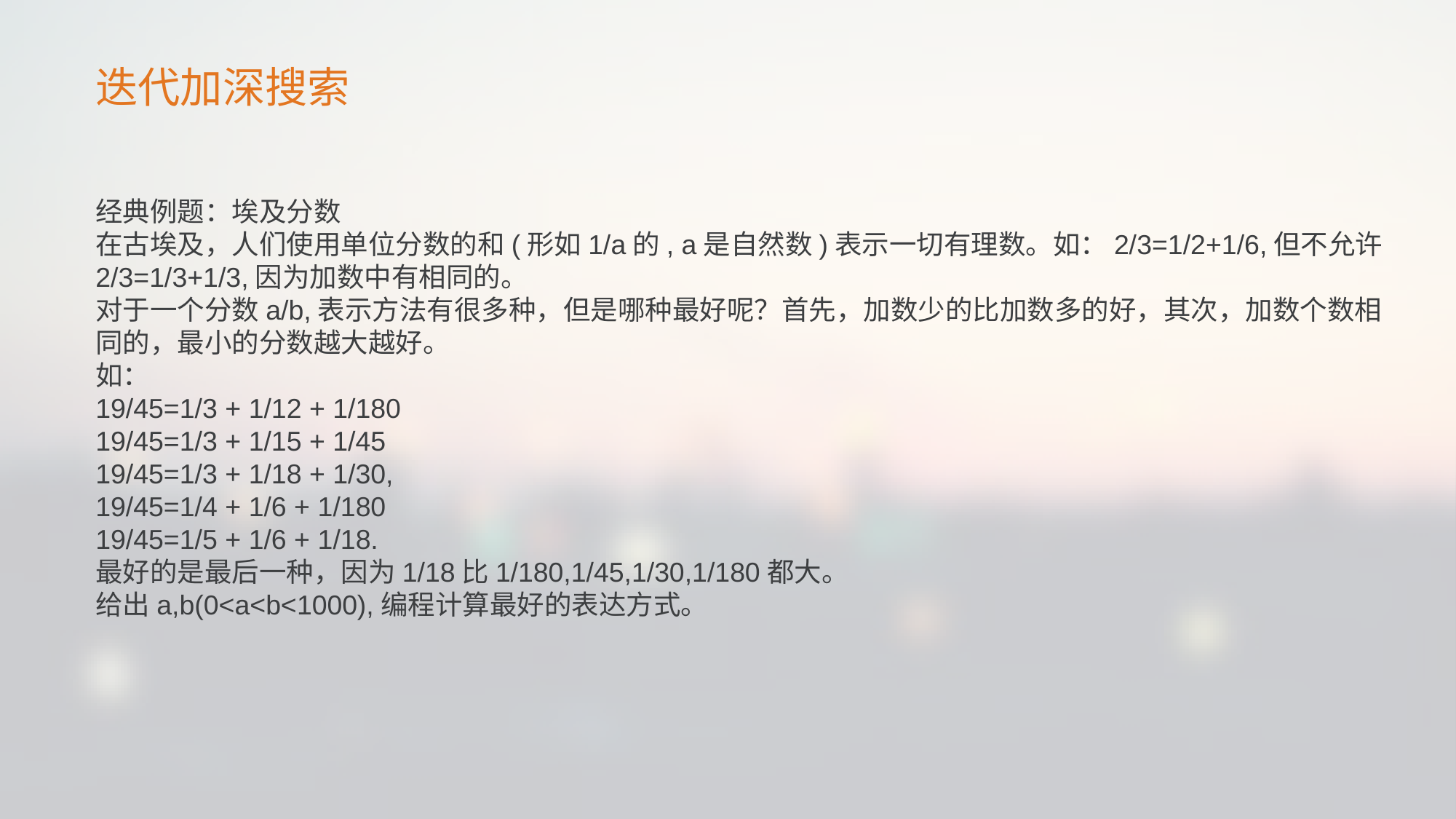

迭代加深搜索
经典例题：埃及分数
在古埃及，人们使用单位分数的和(形如1/a的, a是自然数)表示一切有理数。如：2/3=1/2+1/6,但不允许2/3=1/3+1/3,因为加数中有相同的。
对于一个分数a/b,表示方法有很多种，但是哪种最好呢？首先，加数少的比加数多的好，其次，加数个数相同的，最小的分数越大越好。
如：
19/45=1/3 + 1/12 + 1/180
19/45=1/3 + 1/15 + 1/45
19/45=1/3 + 1/18 + 1/30,
19/45=1/4 + 1/6 + 1/180
19/45=1/5 + 1/6 + 1/18.
最好的是最后一种，因为1/18比1/180,1/45,1/30,1/180都大。
给出a,b(0<a<b<1000),编程计算最好的表达方式。